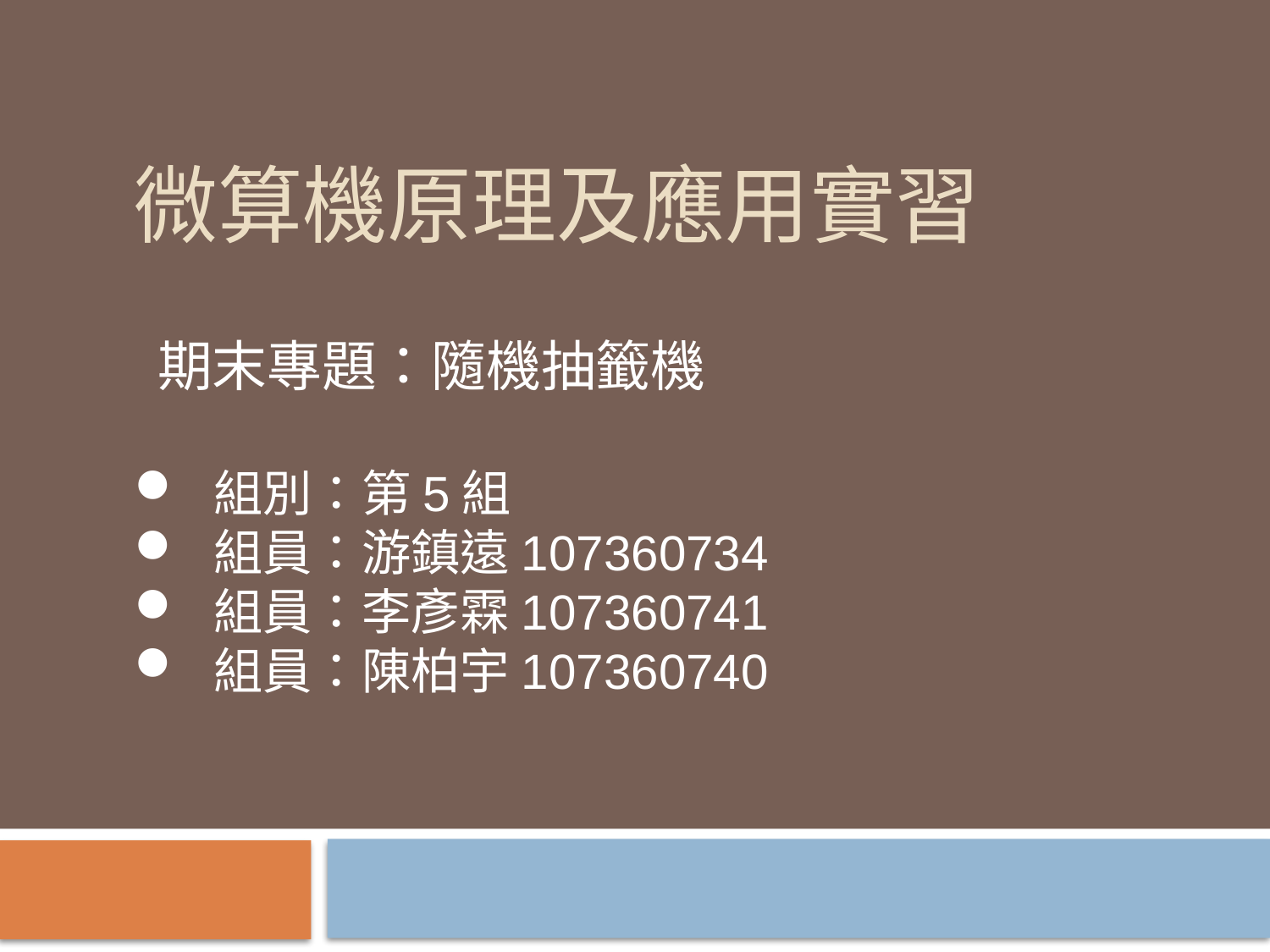

# 微算機原理及應用實習

期末專題：隨機抽籤機

組別：第5組
組員：游鎮遠107360734
組員：李彥霖107360741
組員：陳柏宇107360740